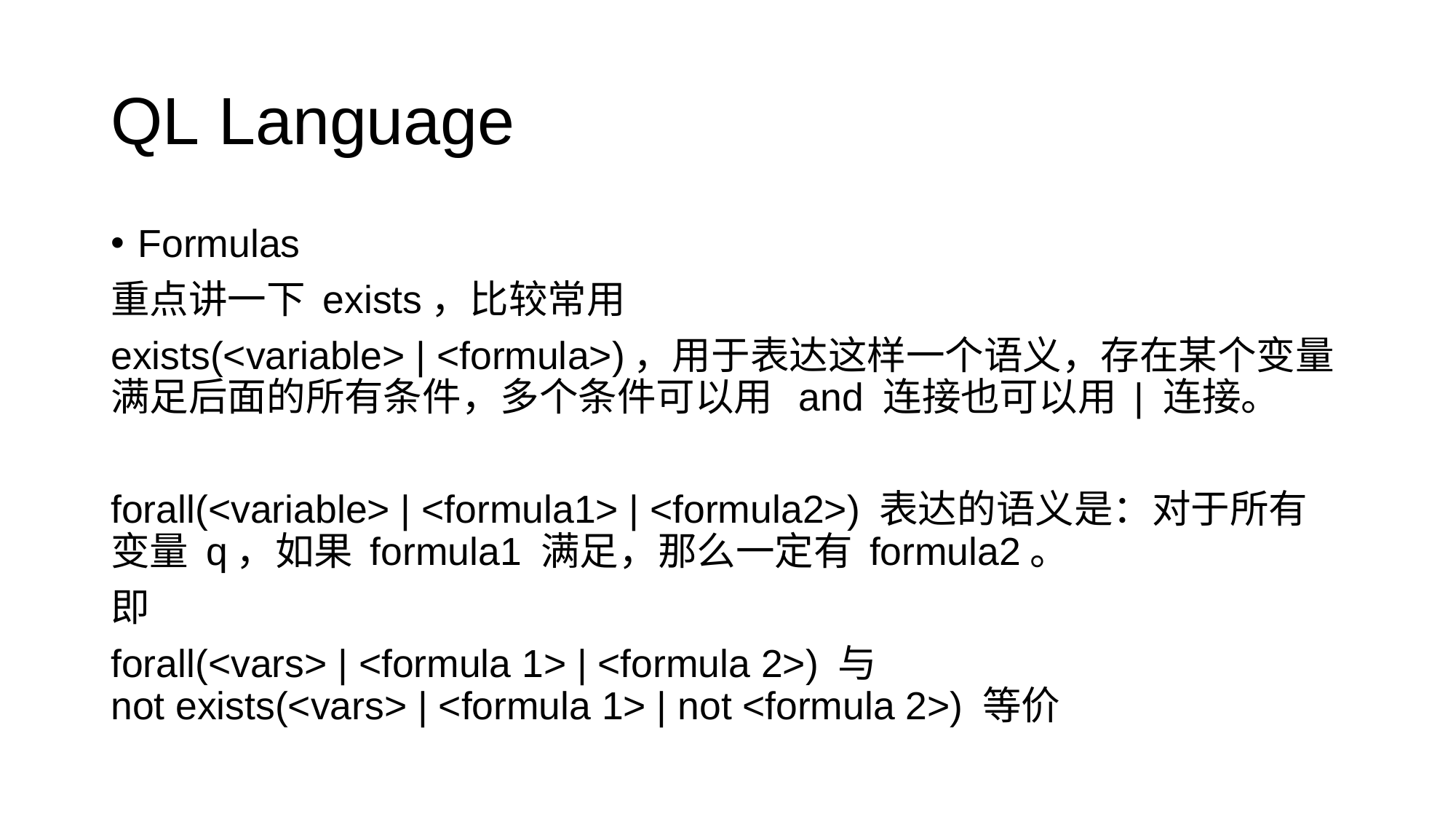

# QL Language
Formulas
重点讲一下 exists，比较常用
exists(<variable> | <formula>)，用于表达这样一个语义，存在某个变量满足后面的所有条件，多个条件可以用  and 连接也可以用 | 连接。

forall(<variable> | <formula1> | <formula2>) 表达的语义是：对于所有变量 q，如果 formula1 满足，那么一定有 formula2。
即
forall(<vars> | <formula 1> | <formula 2>) 与 not exists(<vars> | <formula 1> | not <formula 2>) 等价